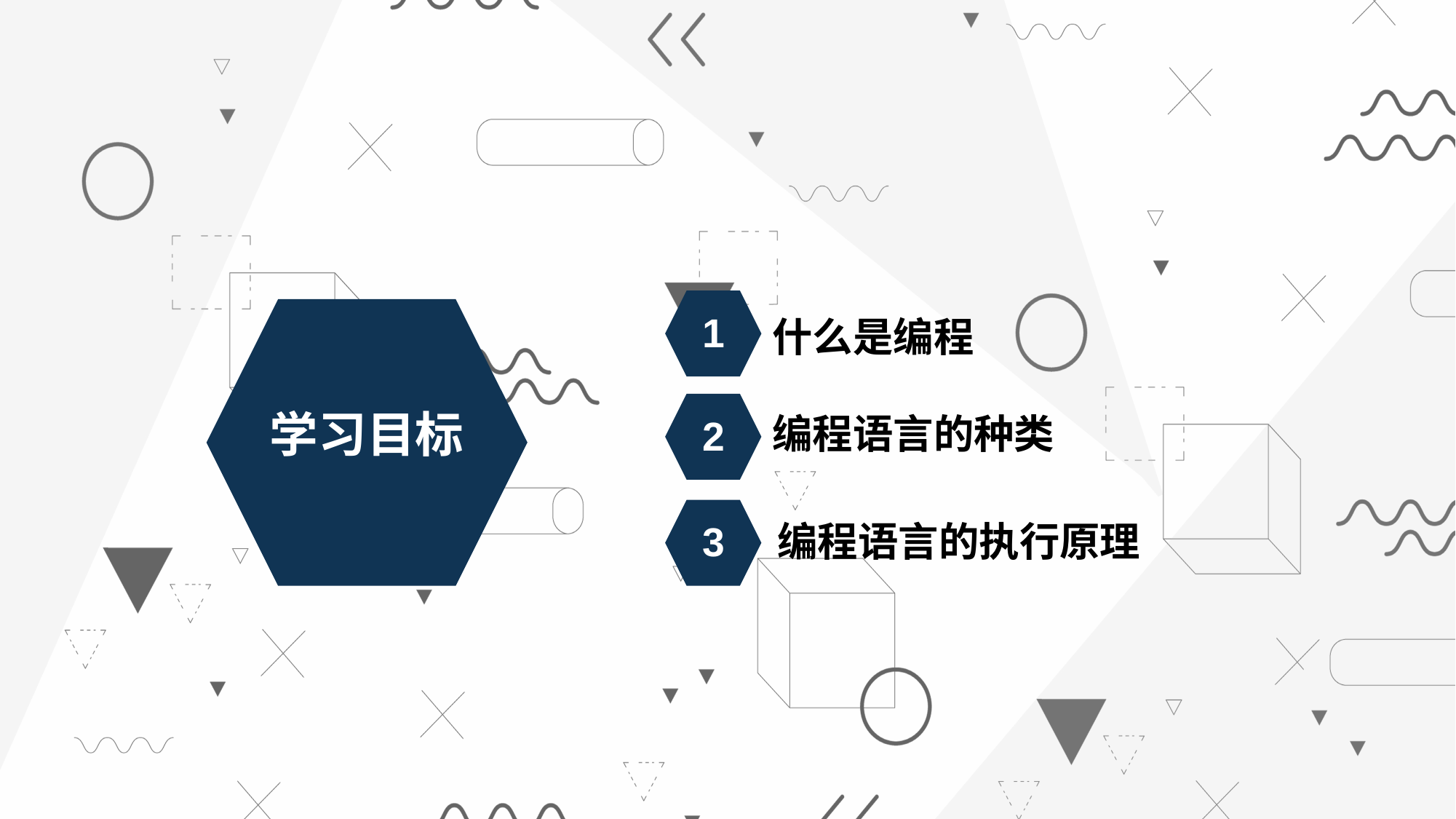

1

学习目标
什么是编程

2
编程语言的种类

3
编程语言的执行原理